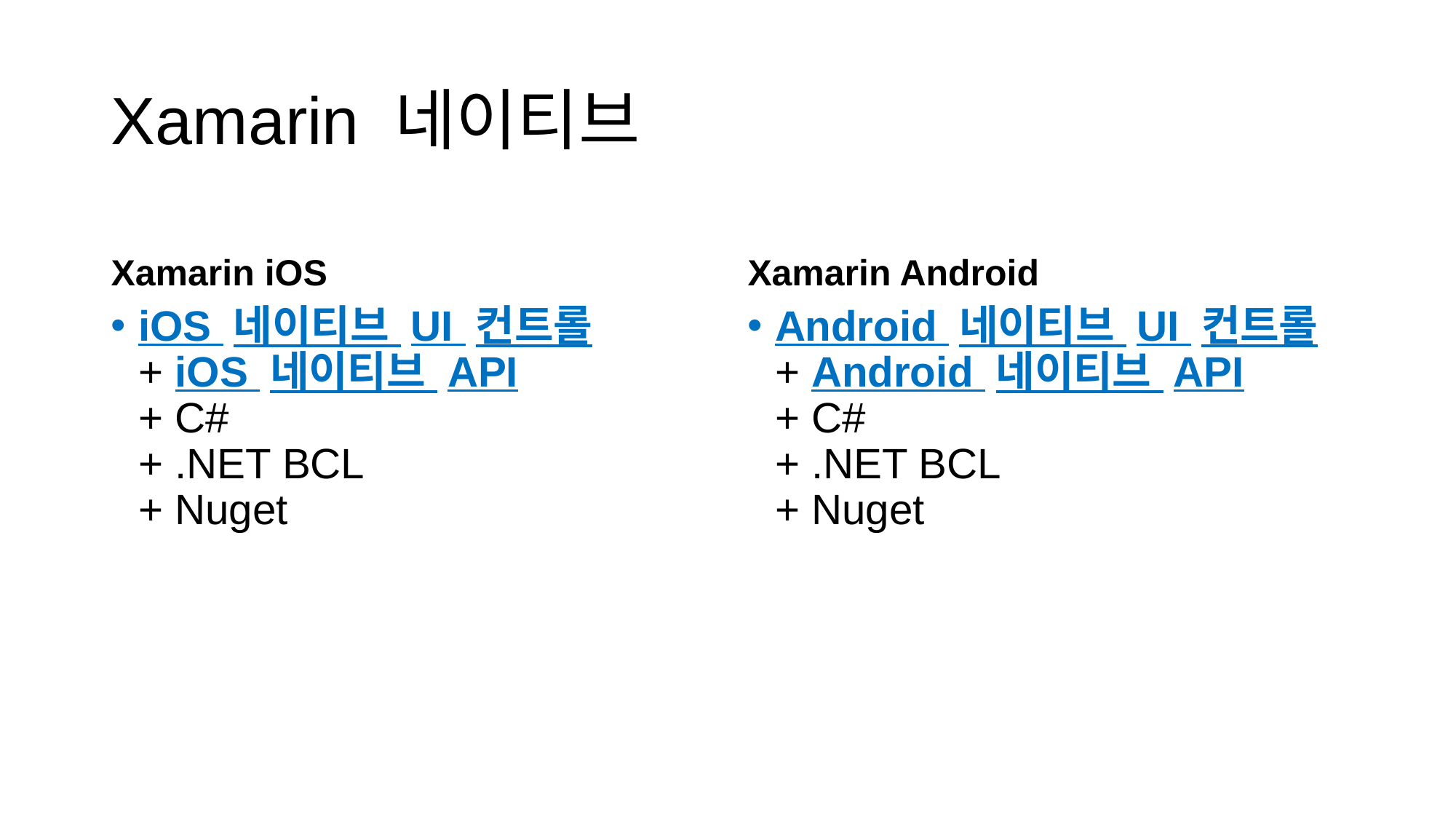

# Xamarin 네이티브
Xamarin iOS
Xamarin Android
iOS 네이티브 UI 컨트롤
+ iOS 네이티브 API
+ C#
+ .NET BCL
+ Nuget
Android 네이티브 UI 컨트롤
+ Android 네이티브 API
+ C#
+ .NET BCL
+ Nuget